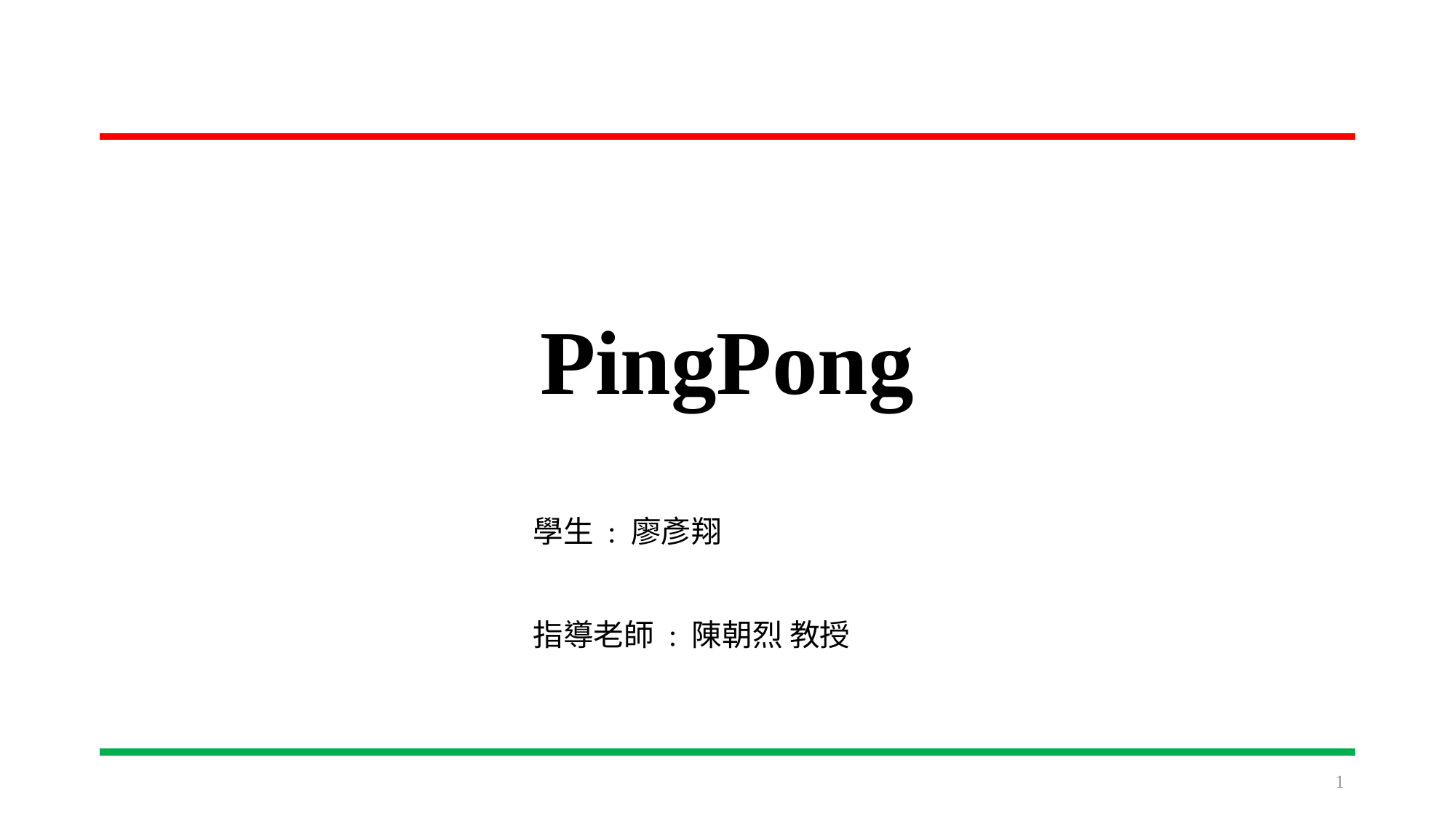

PingPong
學生 : 廖彥翔

指導老師 : 陳朝烈 教授
1